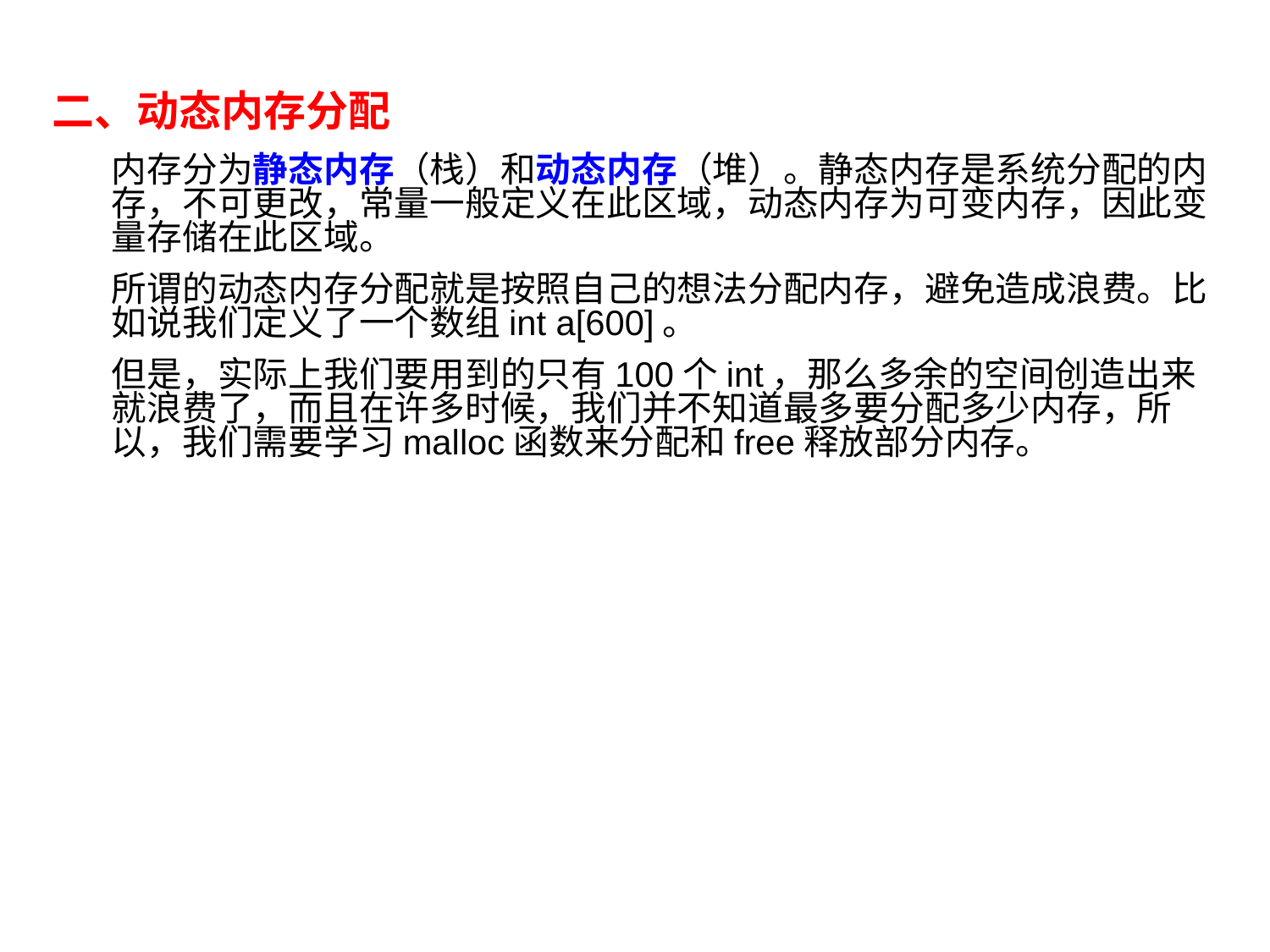

二、动态内存分配

内存分为静态内存（栈）和动态内存（堆）。静态内存是系统分配的内存，不可更改，常量一般定义在此区域，动态内存为可变内存，因此变量存储在此区域。
所谓的动态内存分配就是按照自己的想法分配内存，避免造成浪费。比如说我们定义了一个数组int a[600]。
但是，实际上我们要用到的只有100个int，那么多余的空间创造出来就浪费了，而且在许多时候，我们并不知道最多要分配多少内存，所以，我们需要学习malloc函数来分配和free释放部分内存。